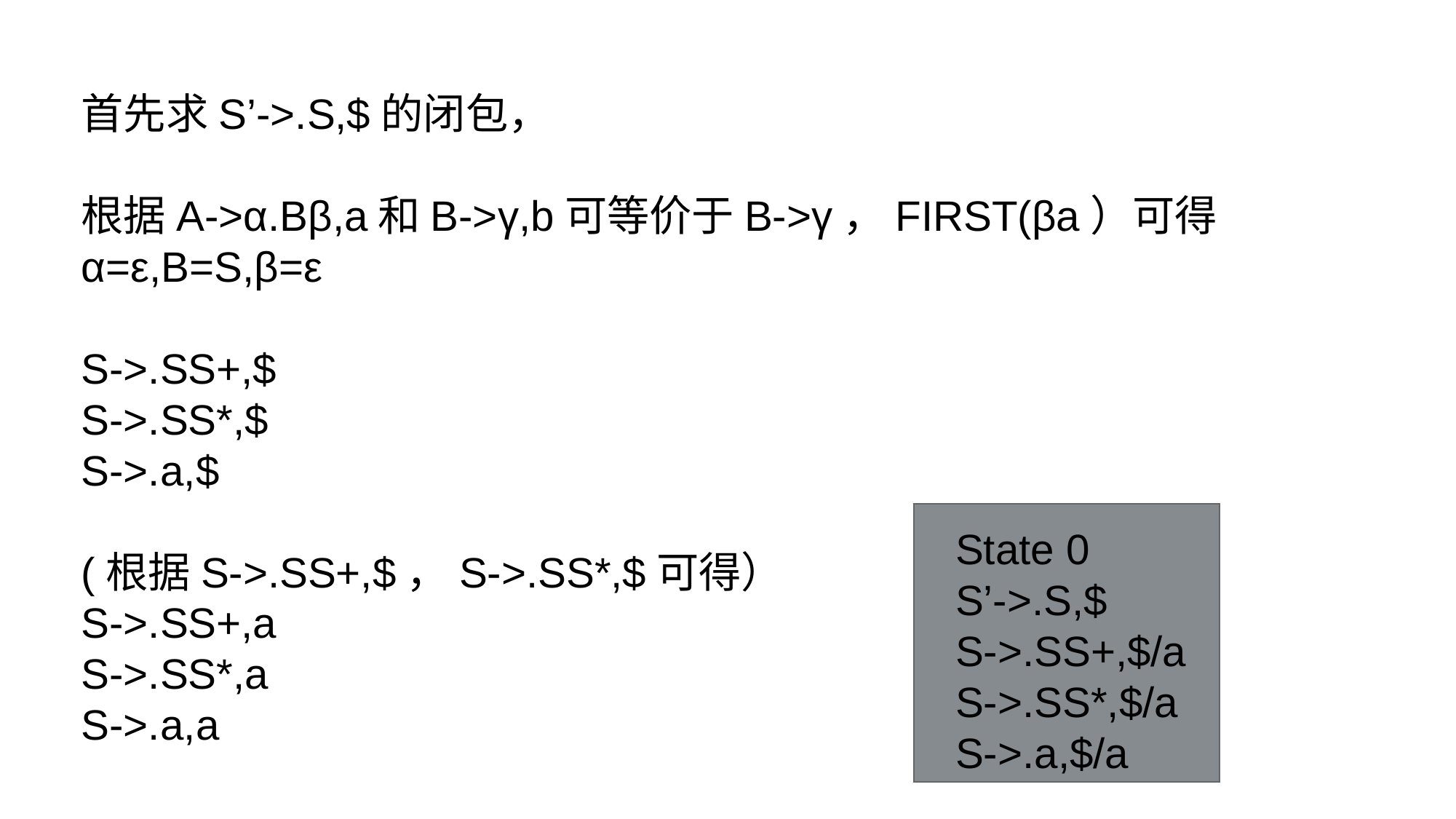

首先求S’->.S,$的闭包，

根据A->α.Bβ,a和B->γ,b可等价于B->γ，FIRST(βa）可得
α=ε,B=S,β=ε

S->.SS+,$
S->.SS*,$
S->.a,$

(根据S->.SS+,$，S->.SS*,$可得）
S->.SS+,a
S->.SS*,a
S->.a,a

State 0
S’->.S,$
S->.SS+,$/a
S->.SS*,$/a
S->.a,$/a